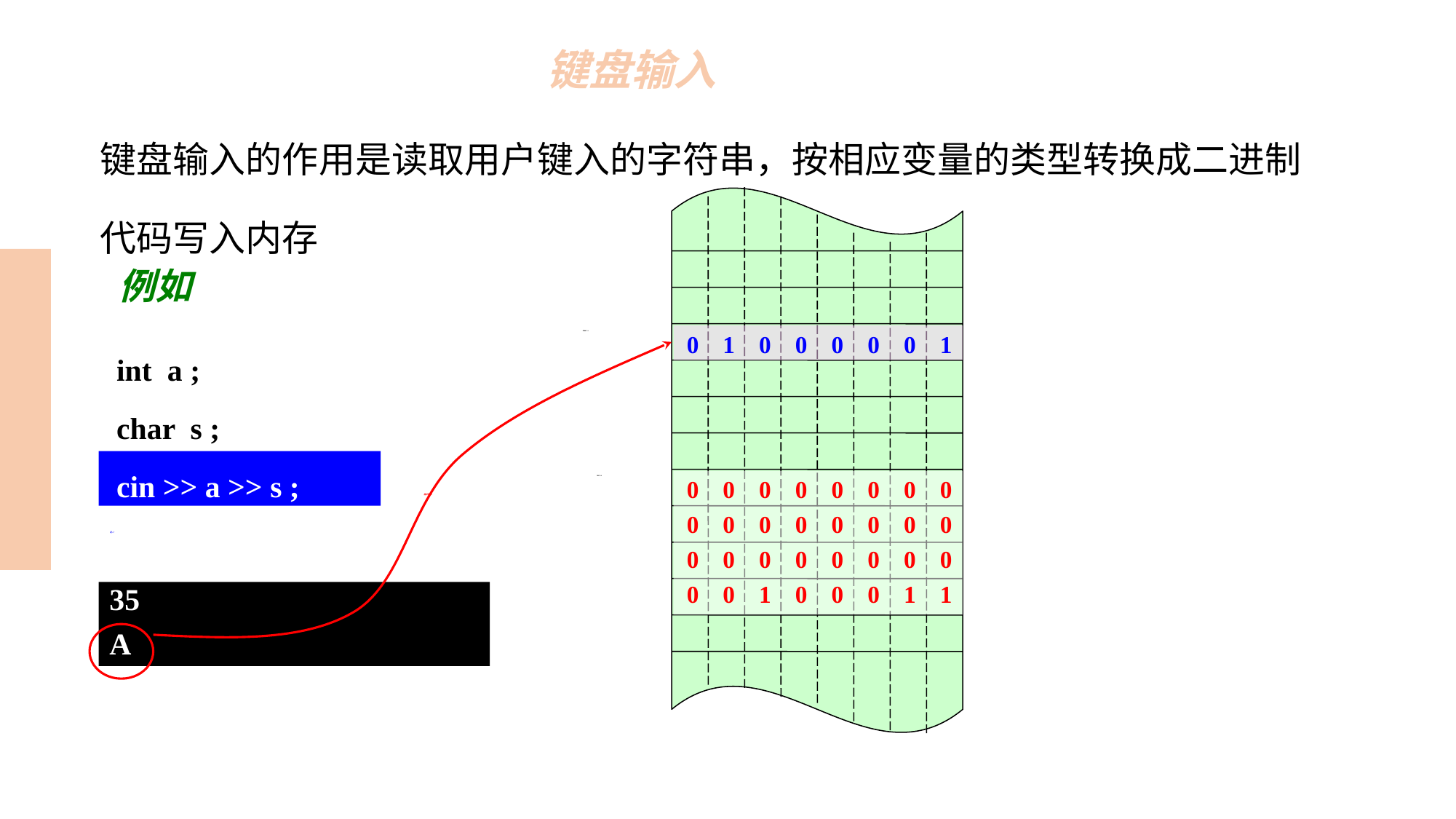

键盘输入

键盘输入的作用是读取用户键入的字符串，按相应变量的类型转换成二进制代码写入内存

char  s

int  a

例如
0    1    0    0    0    0    0    1
int  a ;
char  s ;
cin >> a >> s ;

格式转换

0    0    0    0    0    0    0    0
0    0    0    0    0    0    0    0
0    0    0    0    0    0    0    0
0    0    1    0    0    0    1    1
键入：
35
A